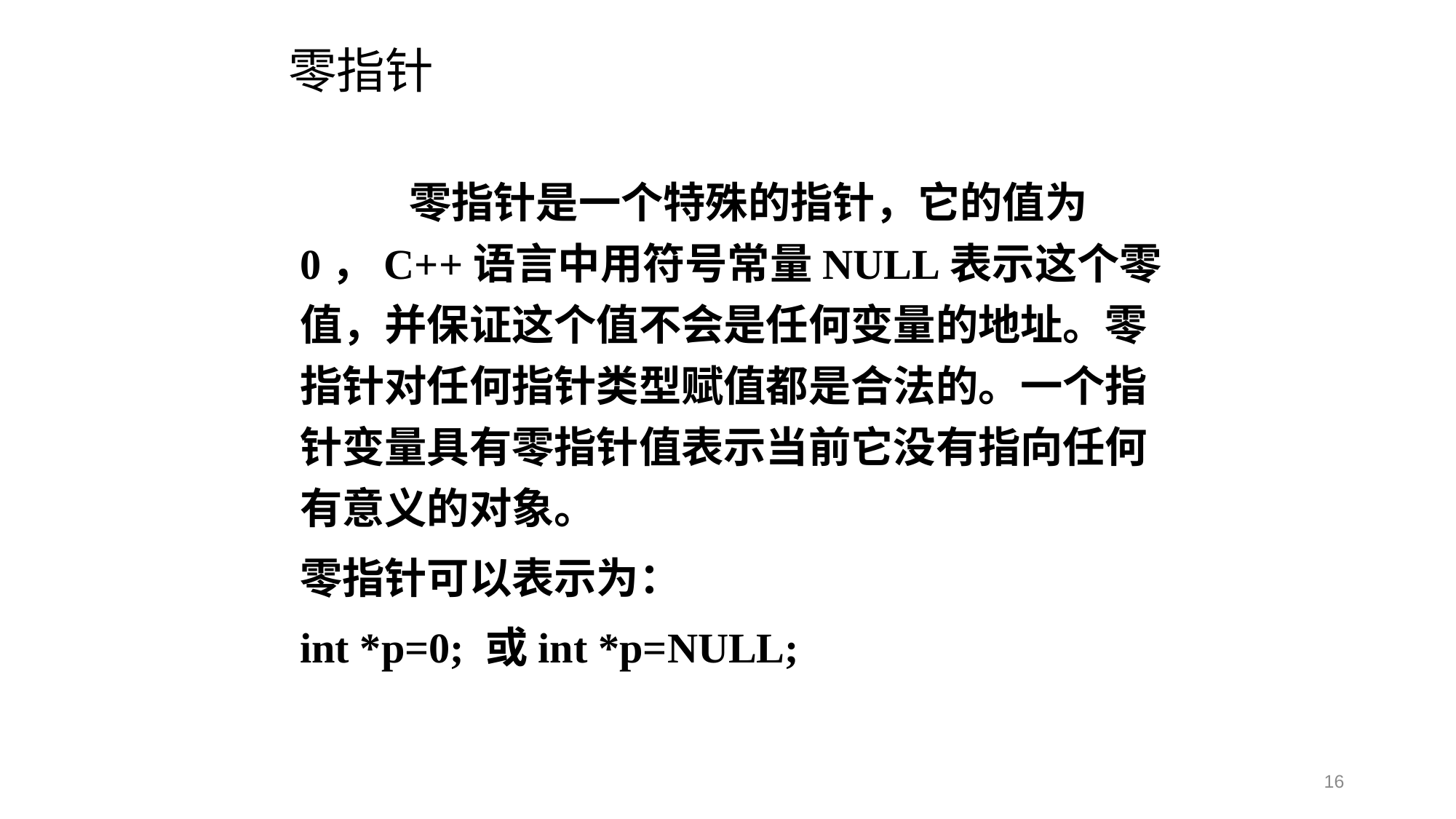

# 零指针
	零指针是一个特殊的指针，它的值为0，C++语言中用符号常量NULL表示这个零值，并保证这个值不会是任何变量的地址。零指针对任何指针类型赋值都是合法的。一个指针变量具有零指针值表示当前它没有指向任何有意义的对象。
零指针可以表示为：
int *p=0; 或int *p=NULL;
16